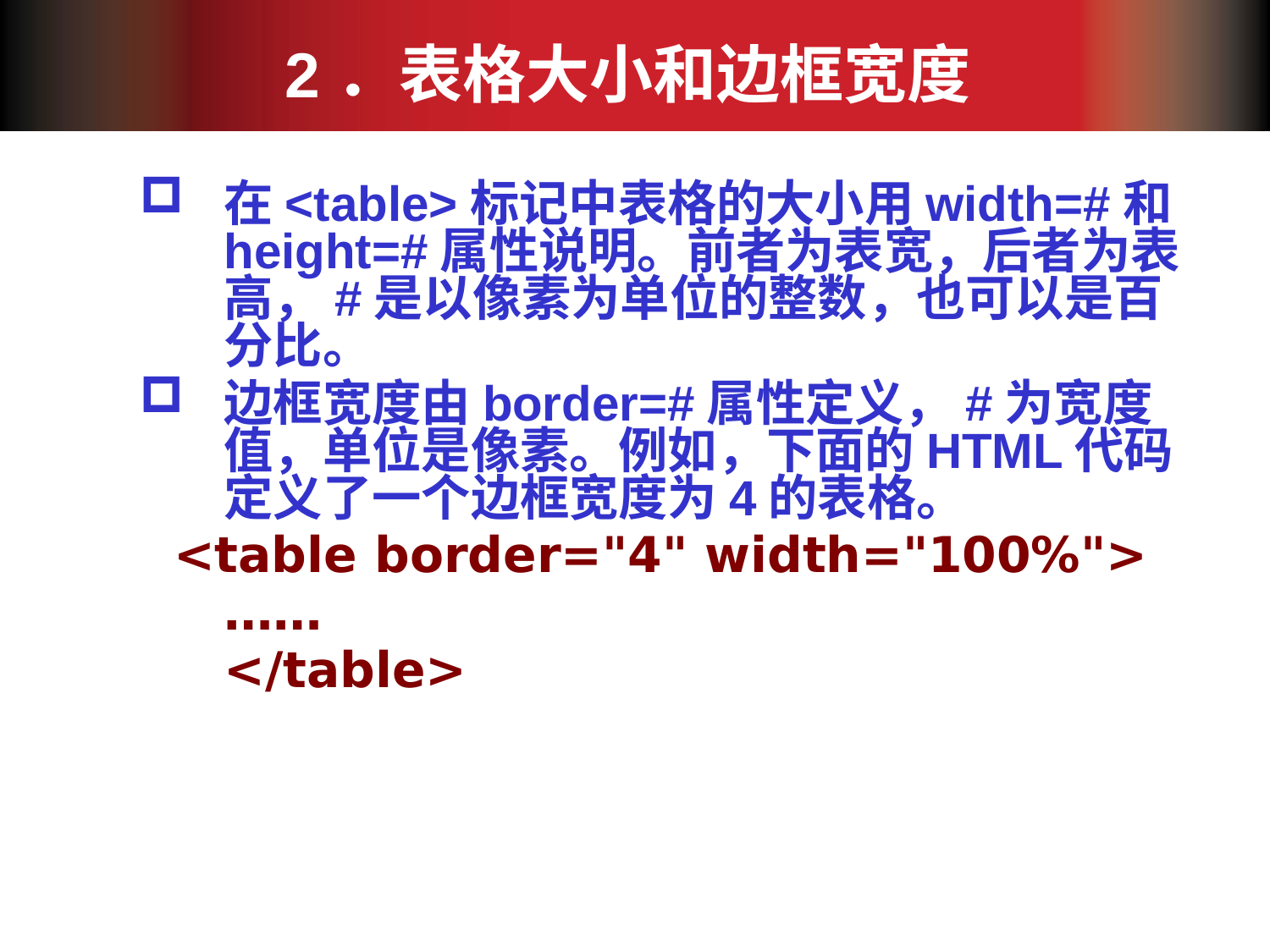

# 2．表格大小和边框宽度
在<table>标记中表格的大小用width=#和height=#属性说明。前者为表宽，后者为表高，#是以像素为单位的整数，也可以是百分比。
边框宽度由border=#属性定义，#为宽度值，单位是像素。例如，下面的HTML代码定义了一个边框宽度为4的表格。
  <table border="4" width="100%">
	……
	</table>